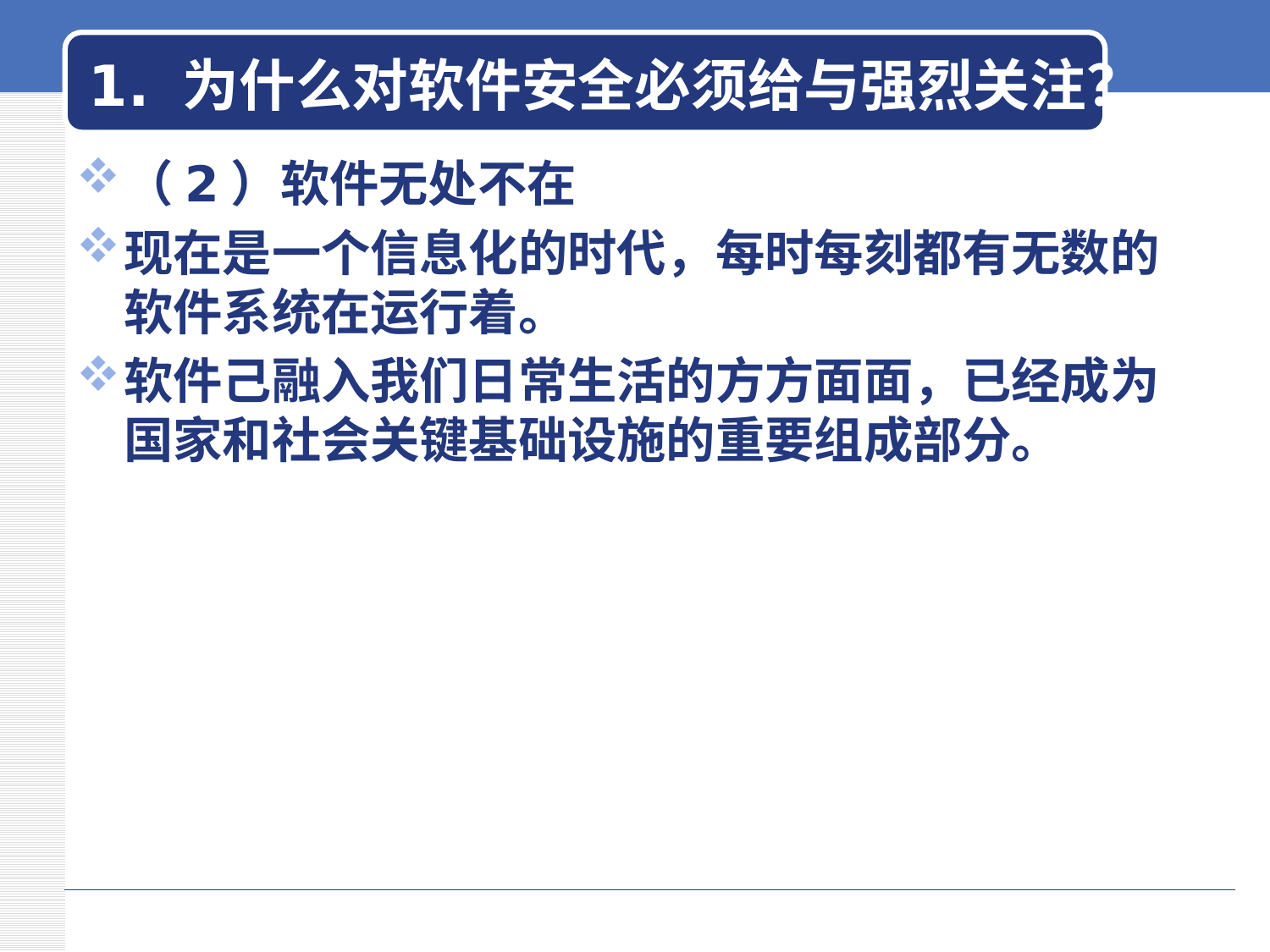

# 1. 为什么对软件安全必须给与强烈关注？
（2）软件无处不在
现在是一个信息化的时代，每时每刻都有无数的软件系统在运行着。
软件己融入我们日常生活的方方面面，已经成为国家和社会关键基础设施的重要组成部分。